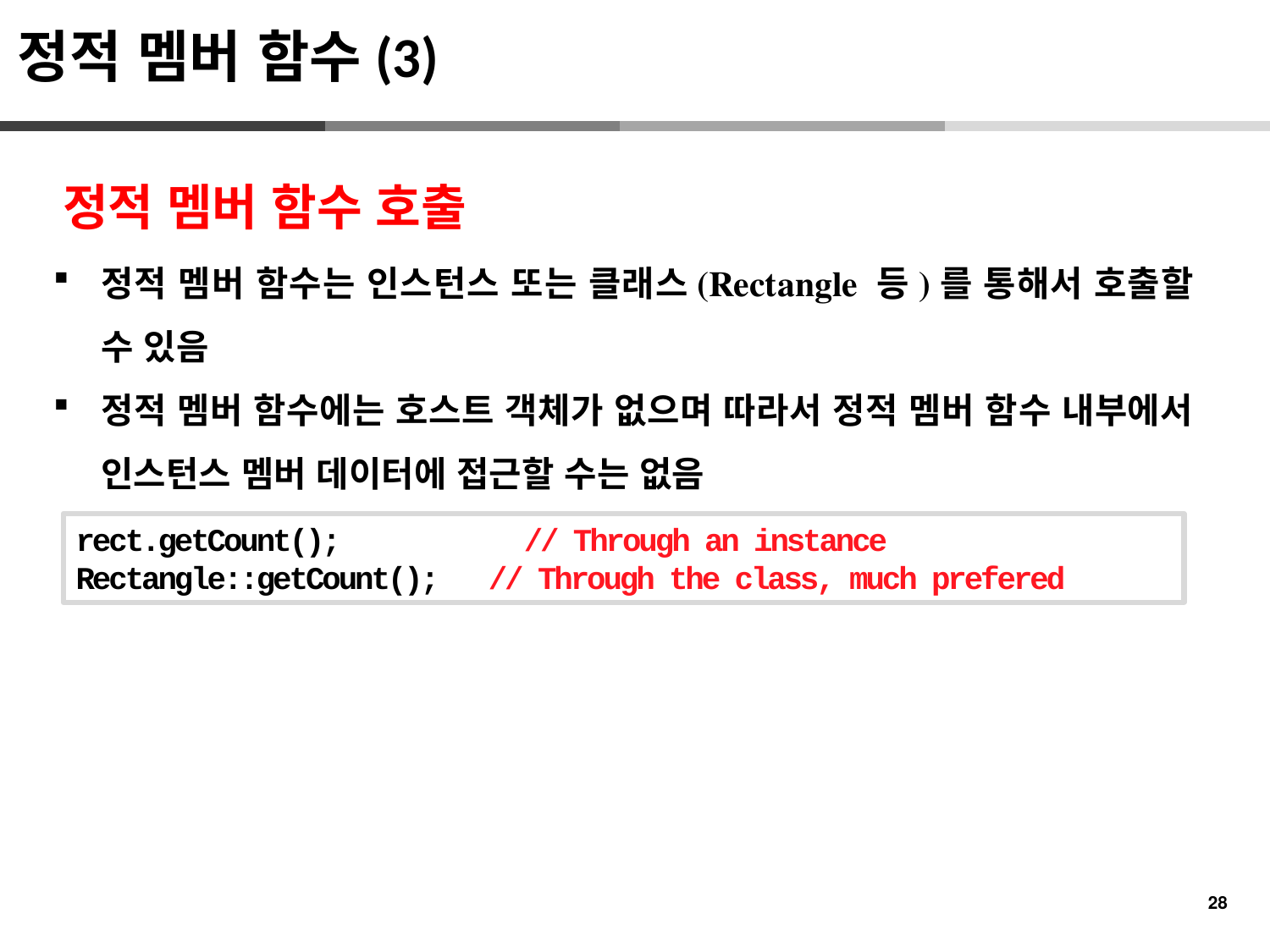

정적 멤버 함수(3)
정적 멤버 함수 호출
정적 멤버 함수는 인스턴스 또는 클래스(Rectangle 등)를 통해서 호출할 수 있음
정적 멤버 함수에는 호스트 객체가 없으며 따라서 정적 멤버 함수 내부에서 인스턴스 멤버 데이터에 접근할 수는 없음
rect.getCount();           // Through an instance
Rectangle::getCount();   // Through the class, much prefered